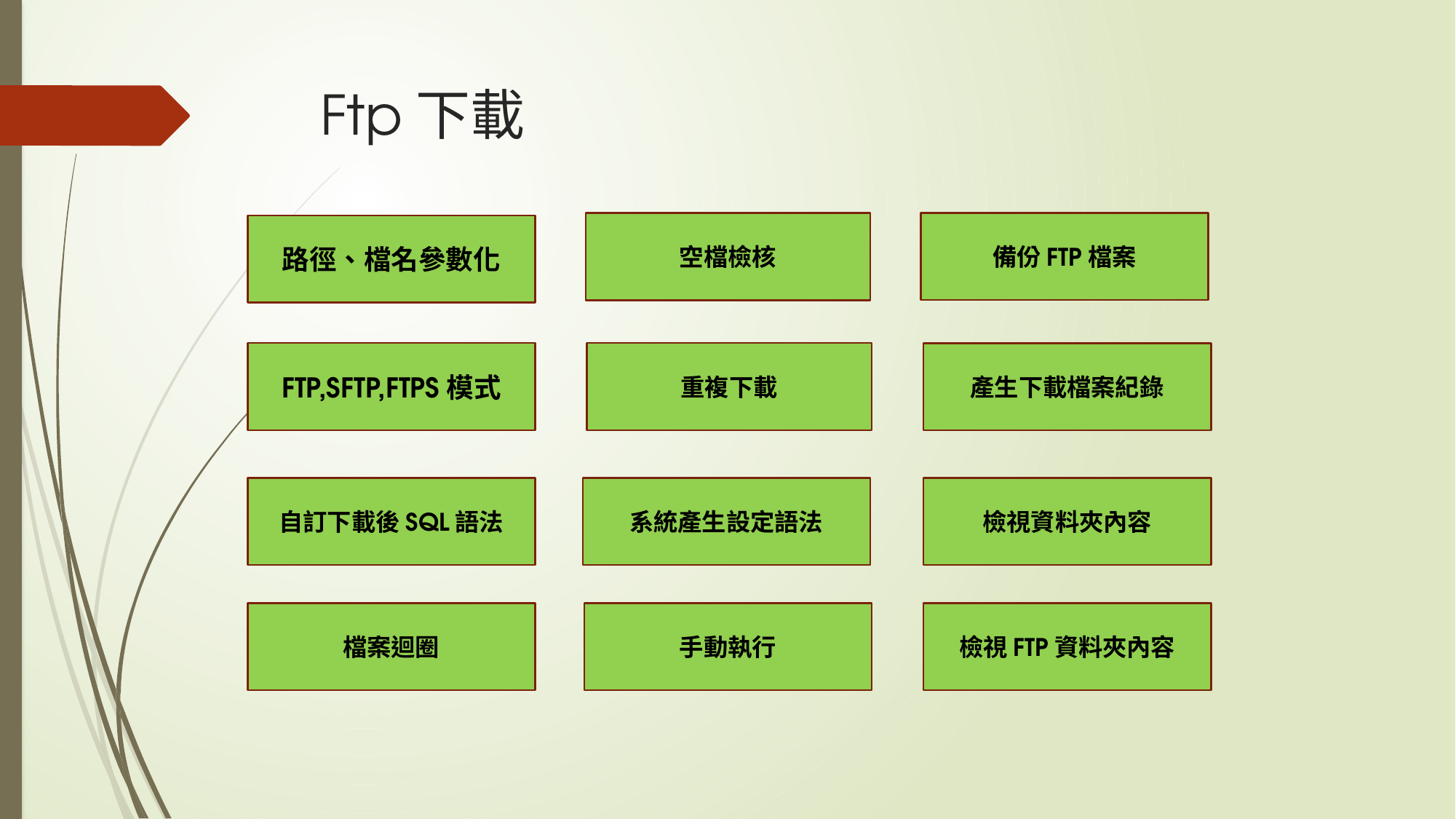

# Ftp下載
備份FTP檔案
空檔檢核
路徑、檔名參數化
FTP,SFTP,FTPS模式
重複下載
產生下載檔案紀錄
自訂下載後SQL語法
系統產生設定語法
檢視資料夾內容
檔案迴圈
手動執行
檢視FTP資料夾內容